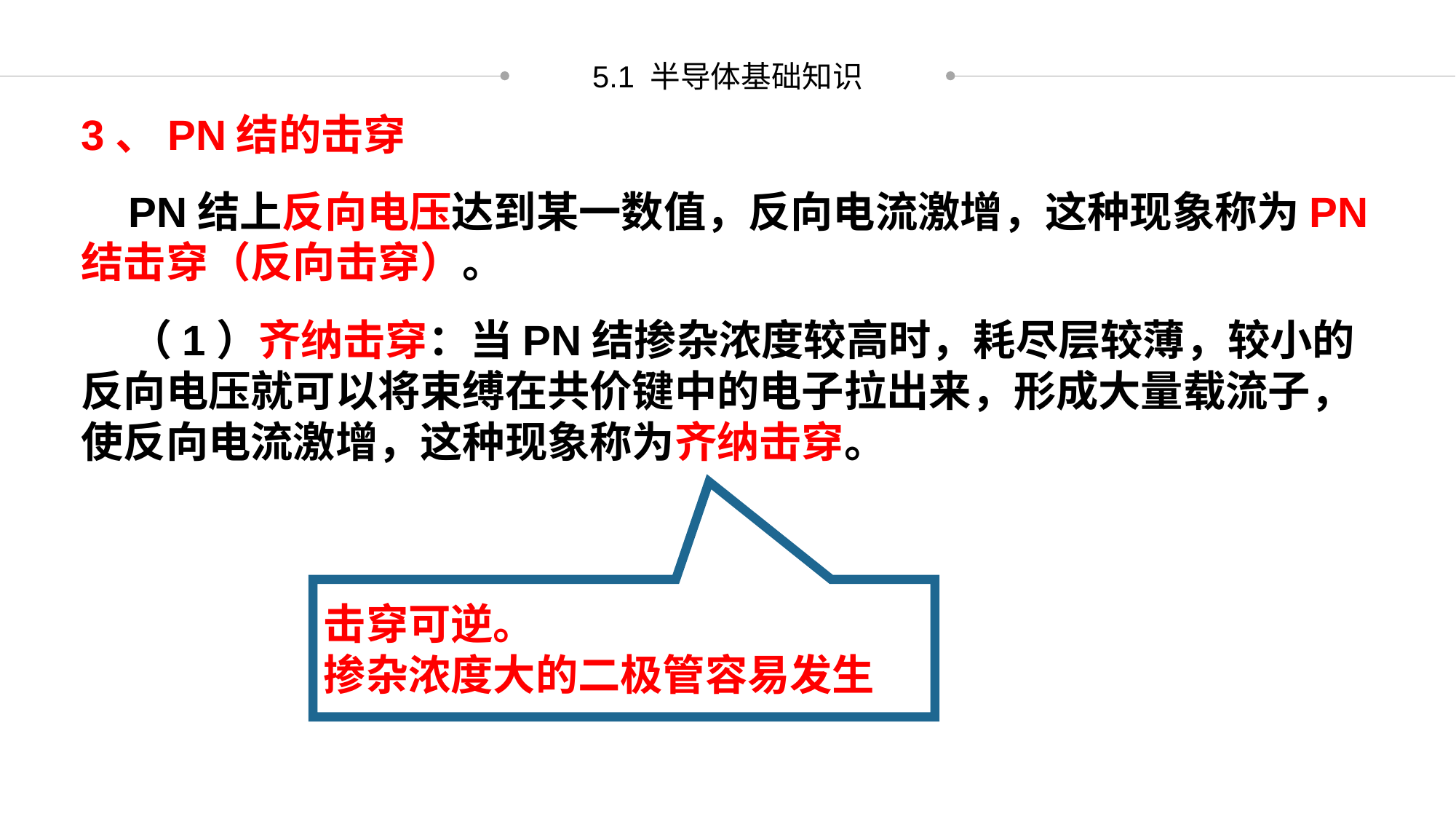

5.1 半导体基础知识
3、PN结的击穿
    PN结上反向电压达到某一数值，反向电流激增，这种现象称为PN结击穿（反向击穿）。
    （1）齐纳击穿：当PN结掺杂浓度较高时，耗尽层较薄，较小的反向电压就可以将束缚在共价键中的电子拉出来，形成大量载流子，使反向电流激增，这种现象称为齐纳击穿。
击穿可逆。
掺杂浓度大的二极管容易发生